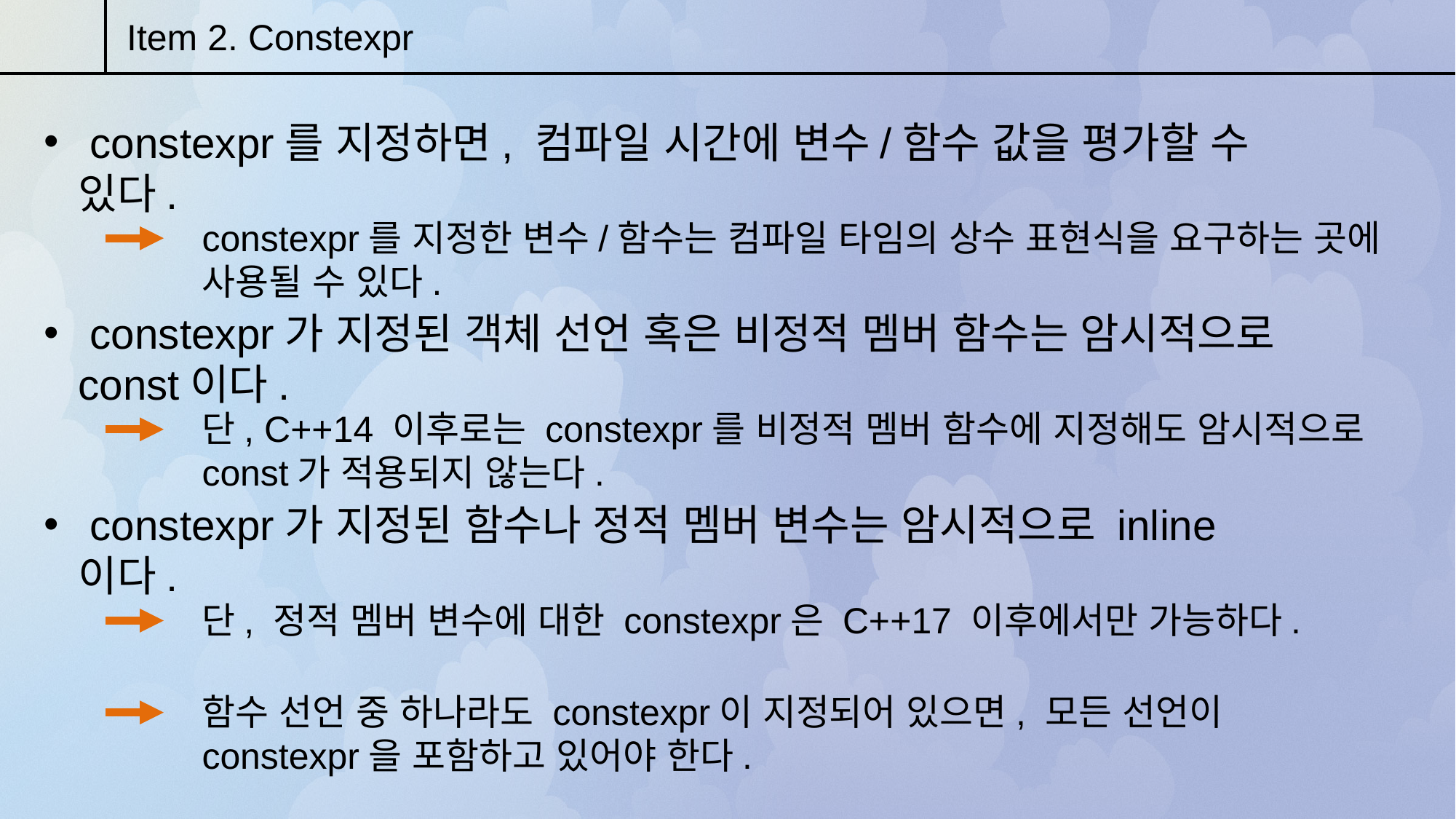

Item 2. Constexpr
 constexpr를 지정하면, 컴파일 시간에 변수/함수 값을 평가할 수 있다.
constexpr를 지정한 변수/함수는 컴파일 타임의 상수 표현식을 요구하는 곳에 사용될 수 있다.
 constexpr가 지정된 객체 선언 혹은 비정적 멤버 함수는 암시적으로 const이다.
단, C++14 이후로는 constexpr를 비정적 멤버 함수에 지정해도 암시적으로 const가 적용되지 않는다.
 constexpr가 지정된 함수나 정적 멤버 변수는 암시적으로 inline이다.
단, 정적 멤버 변수에 대한 constexpr은 C++17 이후에서만 가능하다.
함수 선언 중 하나라도 constexpr이 지정되어 있으면, 모든 선언이 constexpr을 포함하고 있어야 한다.